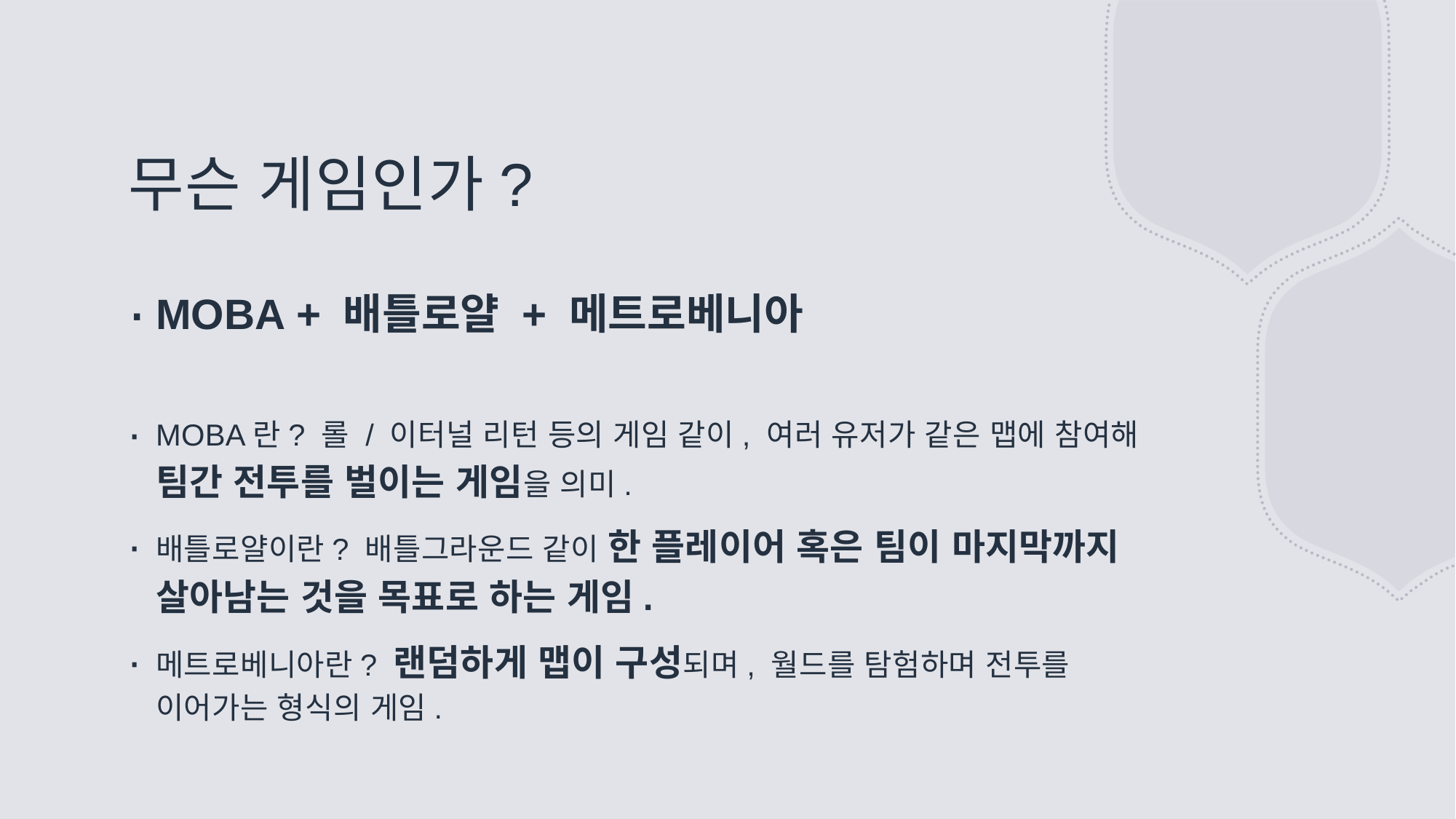

# 무슨 게임인가?
MOBA + 배틀로얄 + 메트로베니아

MOBA란? 롤 / 이터널 리턴 등의 게임 같이, 여러 유저가 같은 맵에 참여해 팀간 전투를 벌이는 게임을 의미.
배틀로얄이란? 배틀그라운드 같이 한 플레이어 혹은 팀이 마지막까지 살아남는 것을 목표로 하는 게임.
메트로베니아란? 랜덤하게 맵이 구성되며, 월드를 탐험하며 전투를 이어가는 형식의 게임.